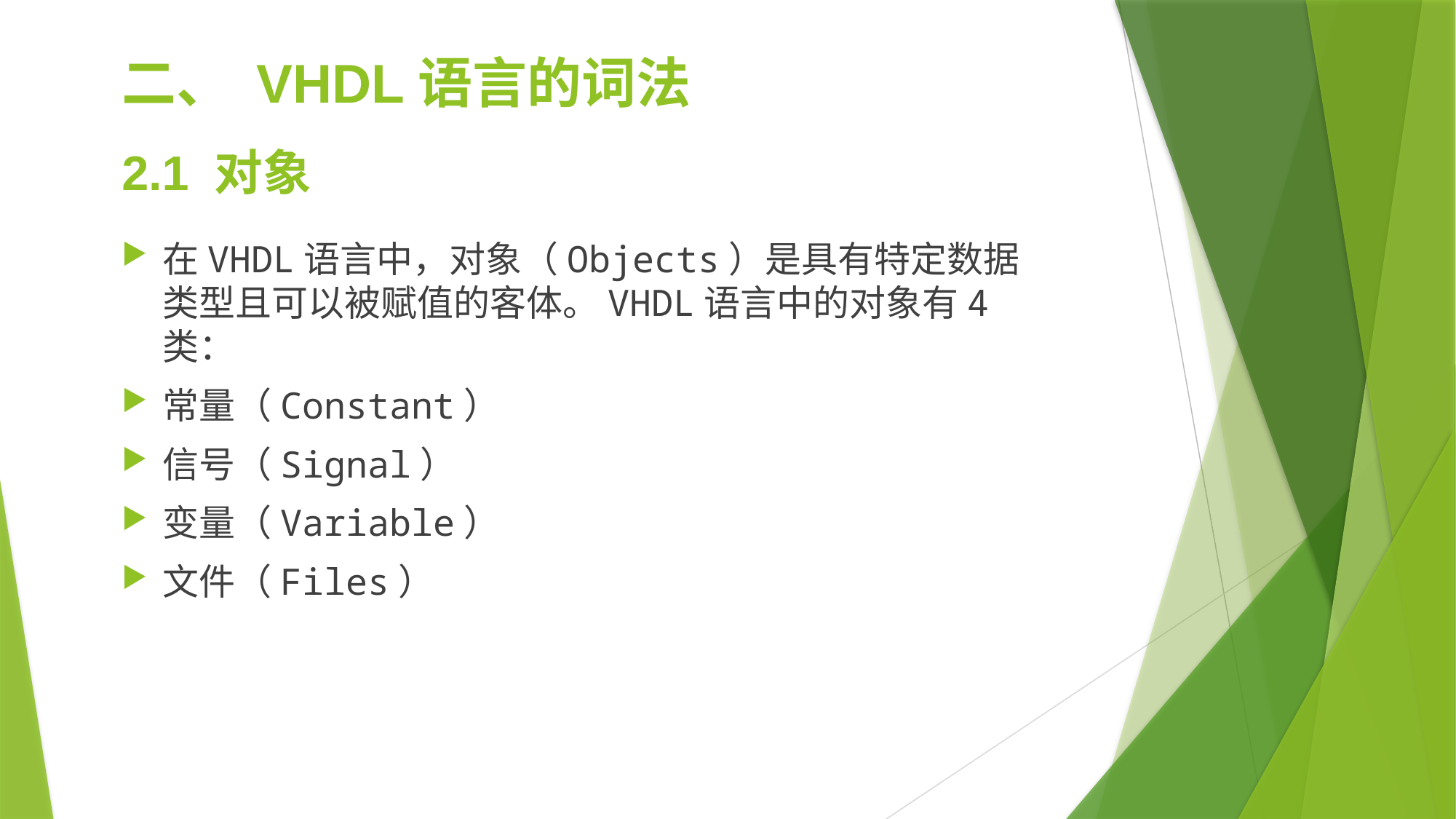

# 二、 VHDL语言的词法
2.1 对象
在VHDL语言中，对象（Objects）是具有特定数据类型且可以被赋值的客体。VHDL语言中的对象有4类：
常量（Constant）
信号（Signal）
变量（Variable）
文件（Files）